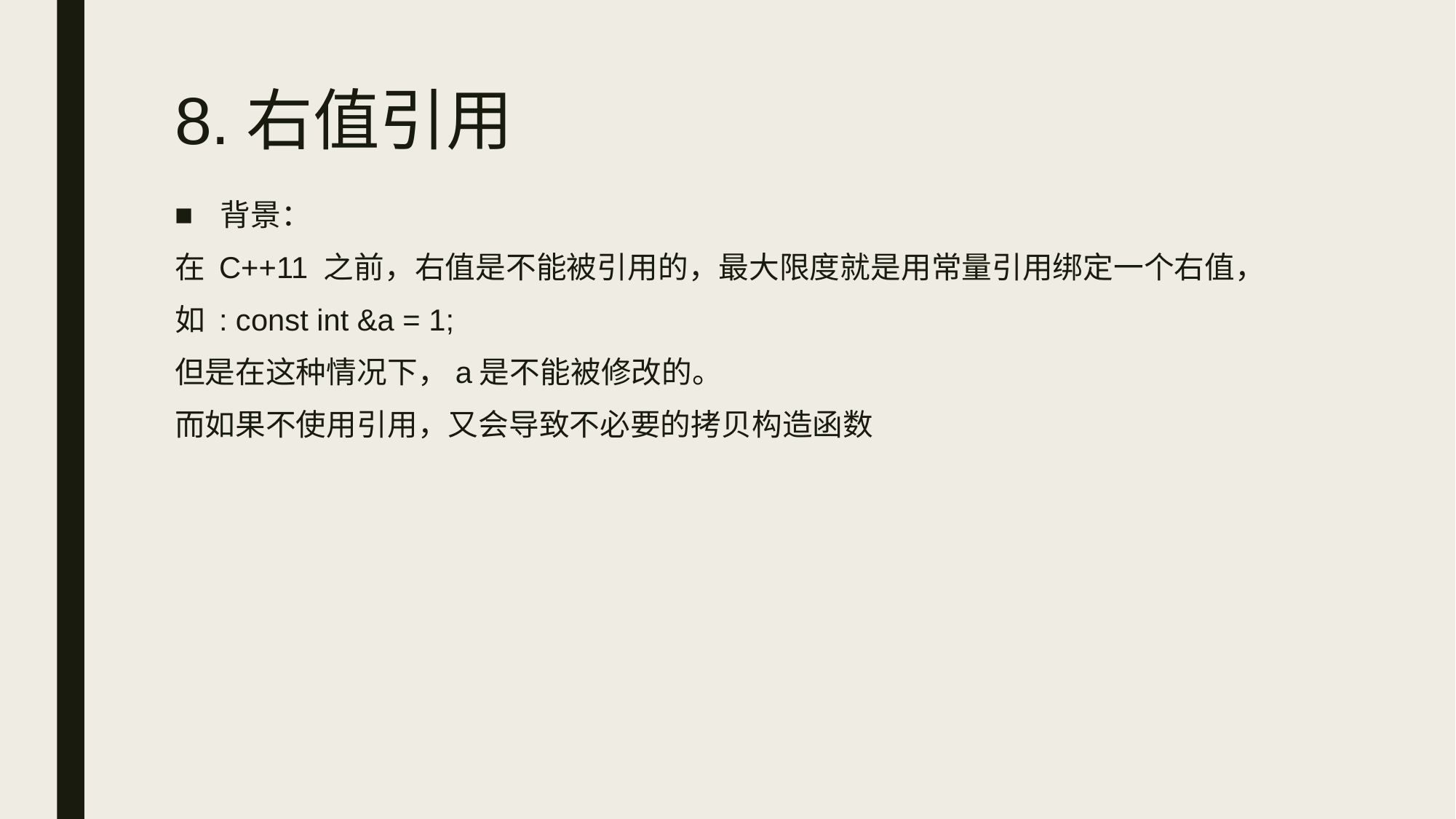

# 8.右值引用
背景：
在 C++11 之前，右值是不能被引用的，最大限度就是用常量引用绑定一个右值，
如 : const int &a = 1;
但是在这种情况下，a是不能被修改的。
而如果不使用引用，又会导致不必要的拷贝构造函数